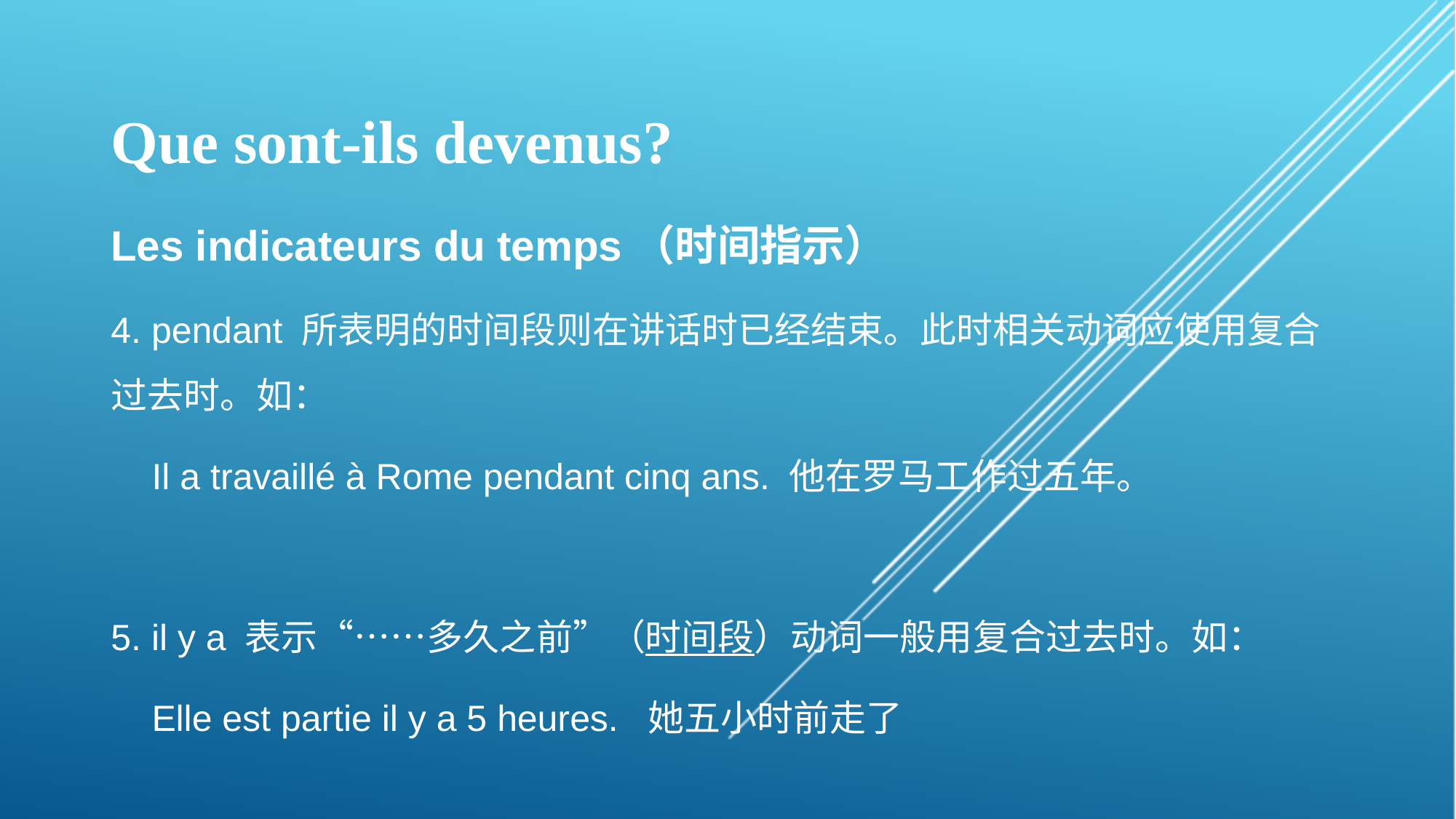

# Que sont-ils devenus?
Les indicateurs du temps（时间指示）
4. pendant 所表明的时间段则在讲话时已经结束。此时相关动词应使用复合过去时。如：
    Il a travaillé à Rome pendant cinq ans. 他在罗马工作过五年。

5. il y a 表示“……多久之前”（时间段）动词一般用复合过去时。如：
    Elle est partie il y a 5 heures.  她五小时前走了